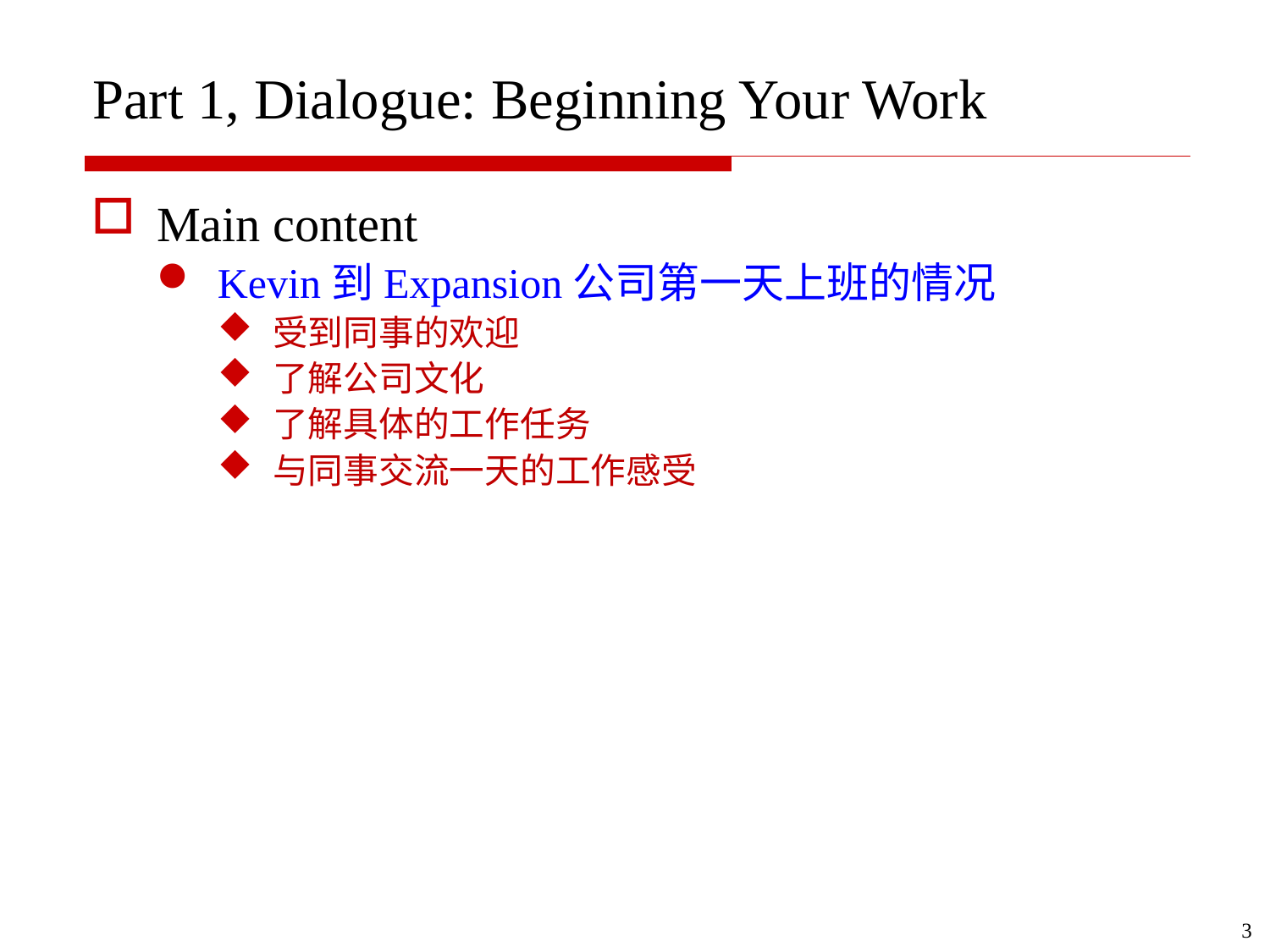

# Part 1, Dialogue: Beginning Your Work
Main content
Kevin到Expansion公司第一天上班的情况
受到同事的欢迎
了解公司文化
了解具体的工作任务
与同事交流一天的工作感受
3